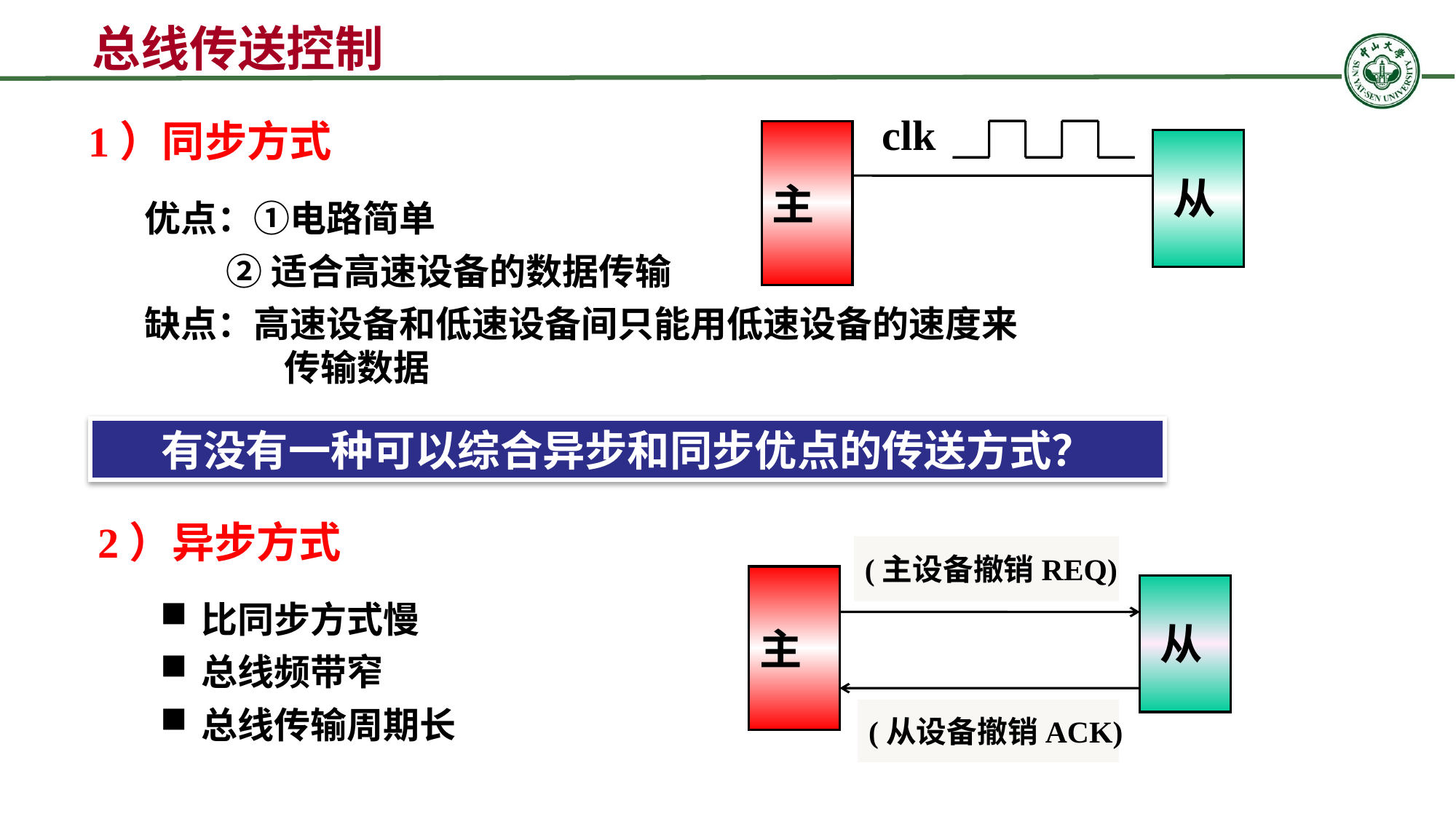

总线传送控制
clk
1）同步方式
主

从

优点：①电路简单
          ②适合高速设备的数据传输
缺点：高速设备和低速设备间只能用低速设备的速度来传输数据
有没有一种可以综合异步和同步优点的传送方式？
2）异步方式
(主设备撤销REQ)
REQ

主

比同步方式慢
总线频带窄
总线传输周期长
从
ACK

(从设备撤销ACK)